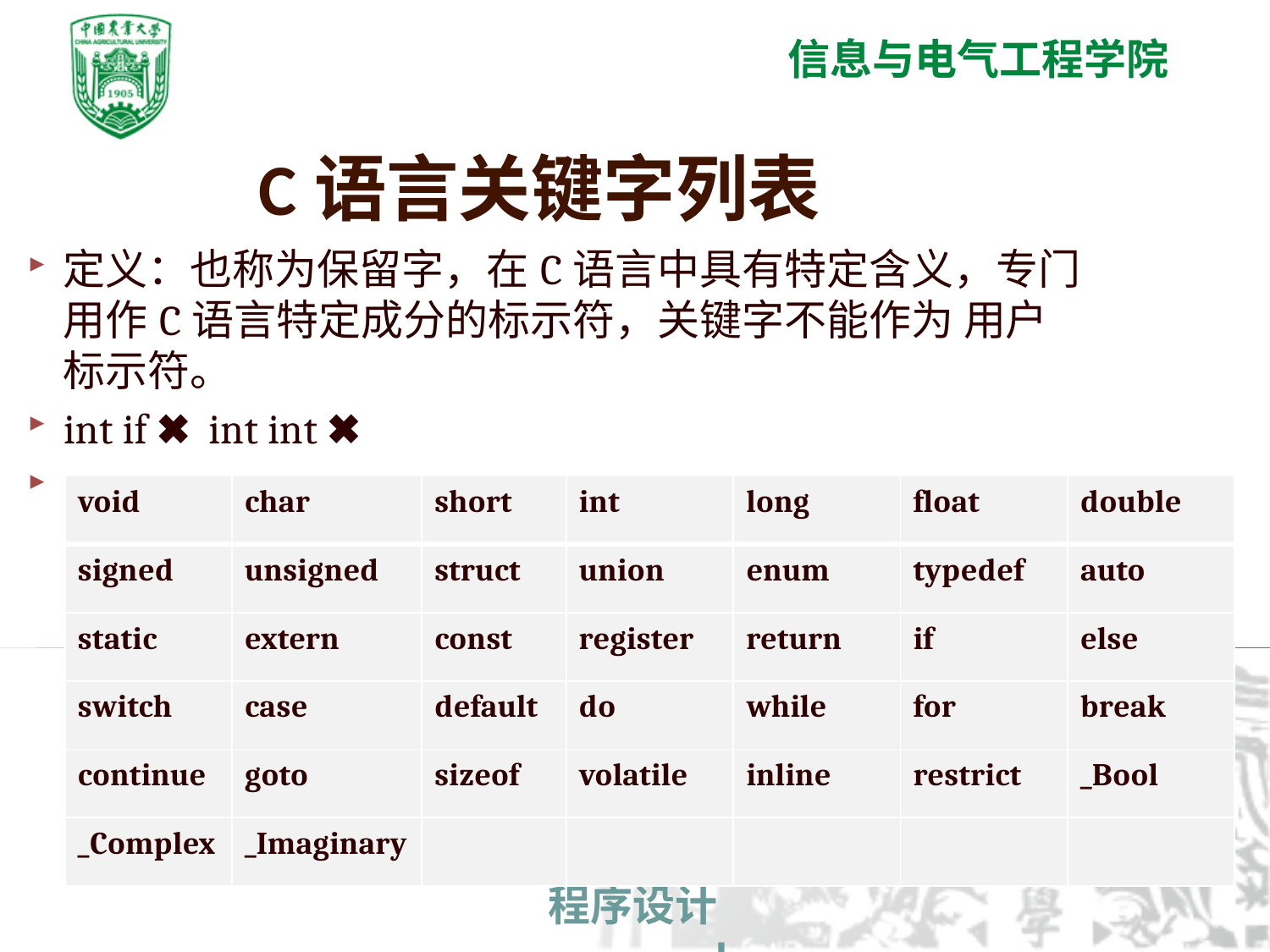

C语言关键字列表
定义：也称为保留字，在C语言中具有特定含义，专门用作C语言特定成分的标示符，关键字不能作为 用户标示符。
int if ✖  int int ✖

| void | char | short | int | long | float | double |
| --- | --- | --- | --- | --- | --- | --- |
| signed | unsigned | struct | union | enum | typedef | auto |
| static | extern | const | register | return | if | else |
| switch | case | default | do | while | for | break |
| continue | goto | sizeof | volatile | inline | restrict | \_Bool |
| \_Complex | \_Imaginary |  |  |  |  |  |